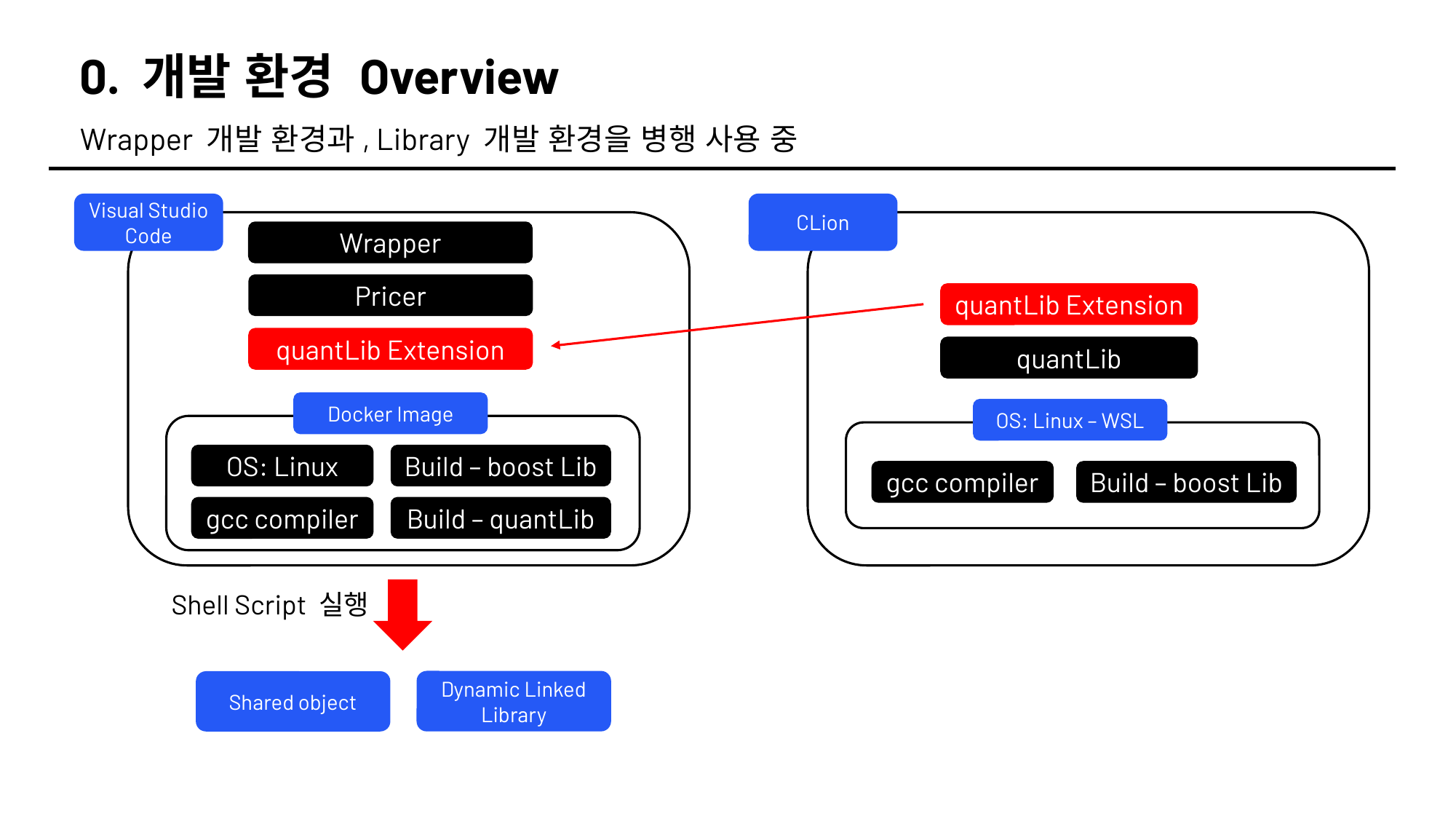

# 0. 개발 환경 Overview
Wrapper 개발 환경과, Library 개발 환경을 병행 사용 중
Visual Studio
Code
CLion

Wrapper
Pricer
quantLib Extension
quantLib Extension
quantLib
Docker Image
OS: Linux – WSL

OS: Linux
Build – boost Lib
gcc compiler
Build – boost Lib
Build – quantLib
gcc compiler

Shell Script 실행
Dynamic Linked Library
Shared object